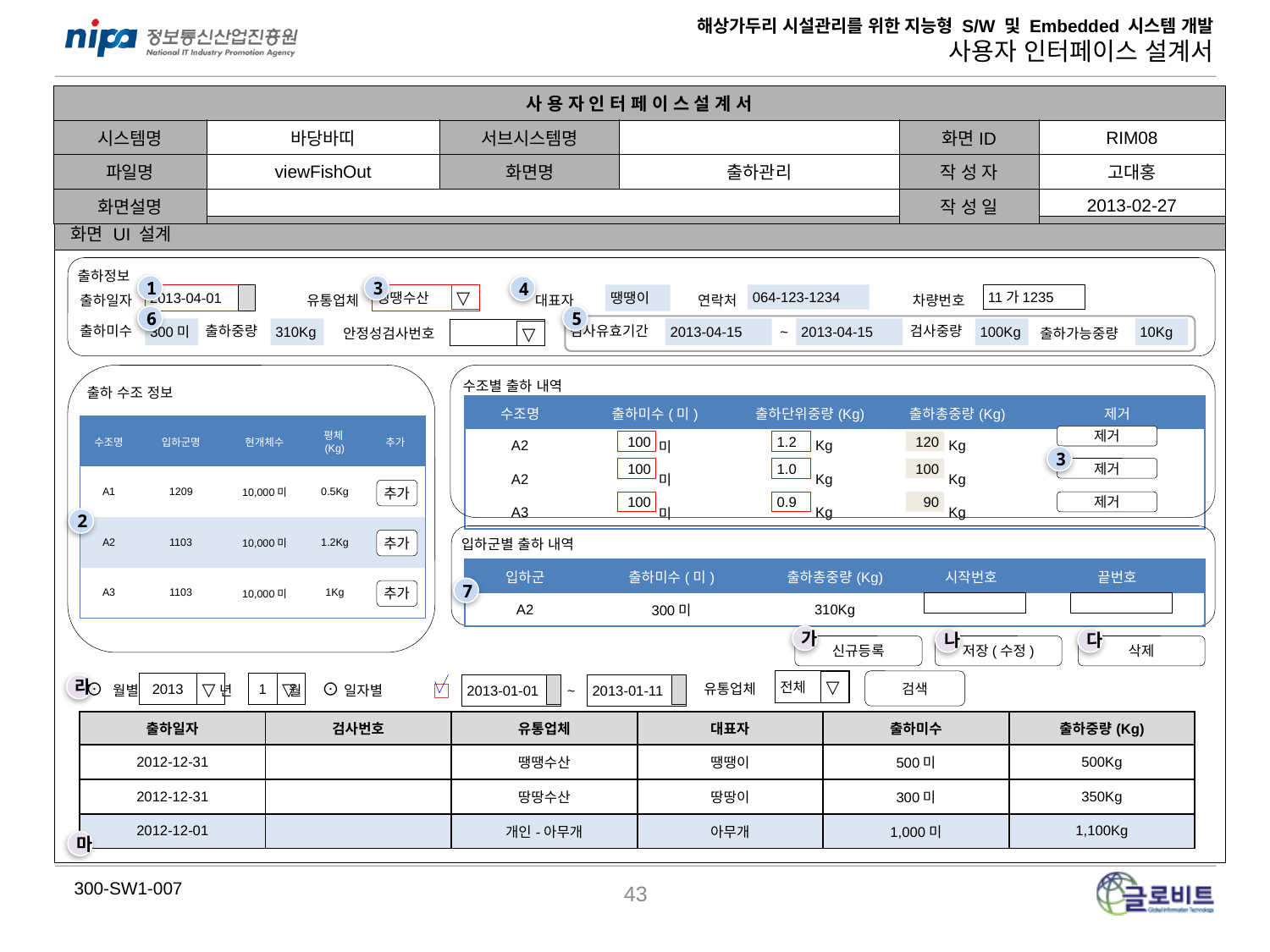

| 사 용 자 인 터 페 이 스 설 계 서 |  |  |  |  |  |
| --- | --- | --- | --- | --- | --- |
| 시스템명 | 바당바띠 | 서브시스템명 |  | 화면ID | RIM08 |
| 파일명 | viewFishOut | 화면명 | 출하관리 | 작 성 자 | 고대홍 |
| 화면설명 |  |  |  | 작 성 일 | 2013-02-27 |
| 화면 UI 설계 |
| --- |
|  |
출하정보
1
3
4
출하일자
2013-04-01

유통업체
땡땡수산
▽
대표자
땡땡이
차량번호
연락처
064-123-1234
11가1235
6
5

~
출하가능중량
출하미수
300미
출하중량
310Kg
검사유효기간
2013-04-15
2013-04-15
검사중량
100Kg
10Kg

안정성검사번호
▽
출하 수조 정보
수조별 출하 내역
| 수조명 | 출하미수(미) | 출하단위중량(Kg) | 출하총중량(Kg) | 제거 |
| --- | --- | --- | --- | --- |
| A2 | 미 | Kg | Kg |  |
| A2 | 미 | Kg | Kg |  |
| A3 | 미 | Kg | Kg |  |
| 수조명 | 입하군명 | 현개체수 | 평체(Kg) | 추가 |
| --- | --- | --- | --- | --- |
| A1 | 1209 | 10,000미 | 0.5Kg |  |
| A2 | 1103 | 10,000미 | 1.2Kg |  |
| A3 | 1103 | 10,000미 | 1Kg |  |
제거
100
1.2
120
3
100
1.0
100
제거
추가
100
0.9
90
제거
2
입하군별 출하 내역
추가
| 입하군 | 출하미수(미) | 출하총중량(Kg) | 시작번호 | 끝번호 |
| --- | --- | --- | --- | --- |
| A2 | 300미 | 310Kg |  |  |
7
추가

가
나
다
신규등록
저장(수정)
삭제
검색
유통업체
전체
▽
▽
▽
⊙ 월별                    년              월     ⊙ 일자별
2013
1
라
~

2013-01-01

2013-01-11

| 출하일자 | 검사번호 | 유통업체 | 대표자 | 출하미수 | 출하중량(Kg) |
| --- | --- | --- | --- | --- | --- |
| 2012-12-31 |  | 땡땡수산 | 땡땡이 | 500미 | 500Kg |
| 2012-12-31 |  | 땅땅수산 | 땅땅이 | 300미 | 350Kg |
| 2012-12-01 |  | 개인-아무개 | 아무개 | 1,000미 | 1,100Kg |
마